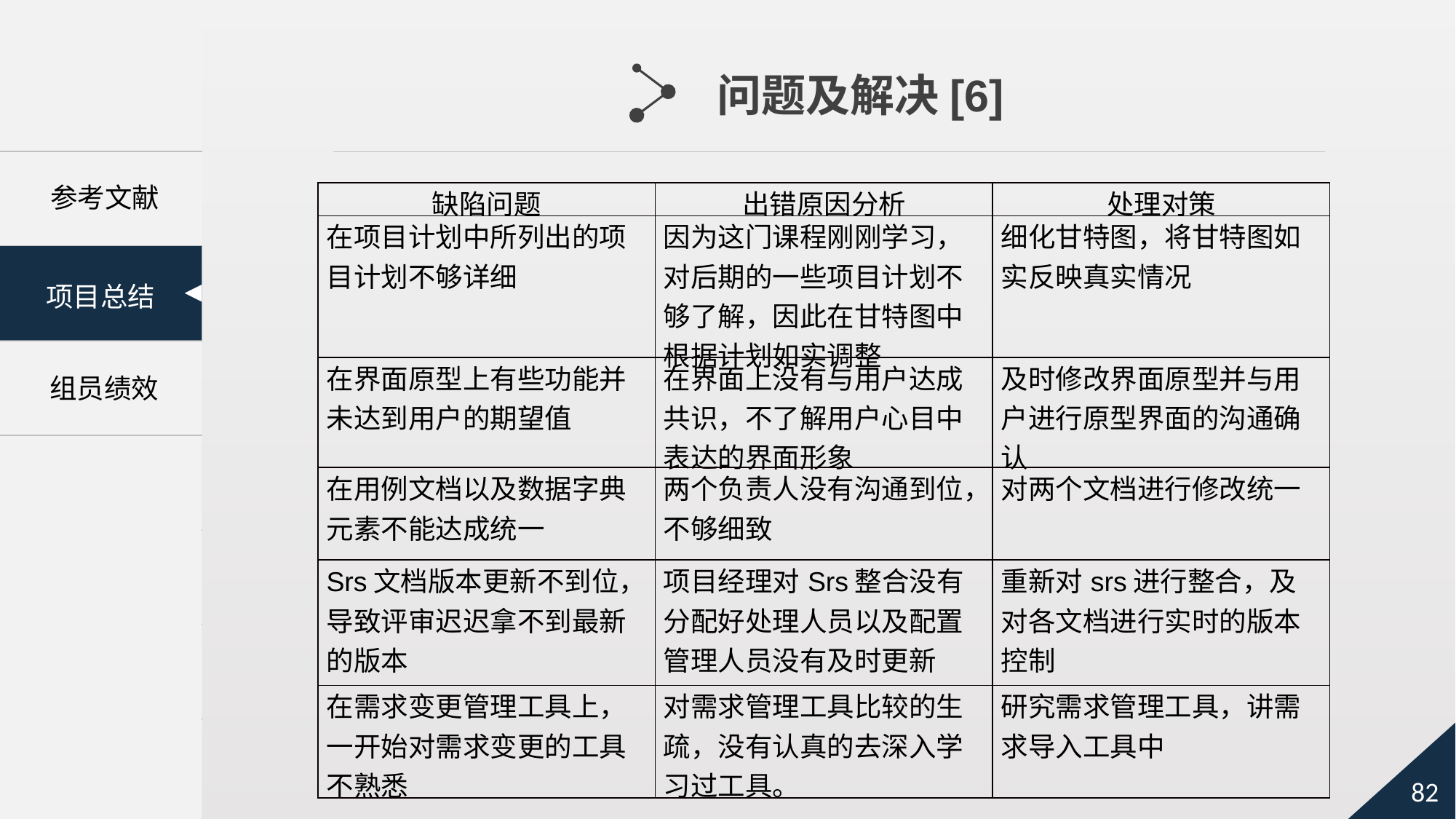

问题及解决[6]
     参考文献
| 缺陷问题 | 出错原因分析 | 处理对策 |
| --- | --- | --- |
| 在项目计划中所列出的项目计划不够详细 | 因为这门课程刚刚学习，对后期的一些项目计划不够了解，因此在甘特图中根据计划如实调整 | 细化甘特图，将甘特图如实反映真实情况 |
| 在界面原型上有些功能并未达到用户的期望值 | 在界面上没有与用户达成共识，不了解用户心目中表达的界面形象 | 及时修改界面原型并与用户进行原型界面的沟通确认 |
| 在用例文档以及数据字典元素不能达成统一 | 两个负责人没有沟通到位，不够细致 | 对两个文档进行修改统一 |
| Srs文档版本更新不到位，导致评审迟迟拿不到最新的版本 | 项目经理对Srs整合没有分配好处理人员以及配置管理人员没有及时更新 | 重新对srs进行整合，及对各文档进行实时的版本控制 |
| 在需求变更管理工具上，一开始对需求变更的工具不熟悉 | 对需求管理工具比较的生疏，没有认真的去深入学习过工具。 | 研究需求管理工具，讲需求导入工具中 |
　 项目总结
组员绩效

其他